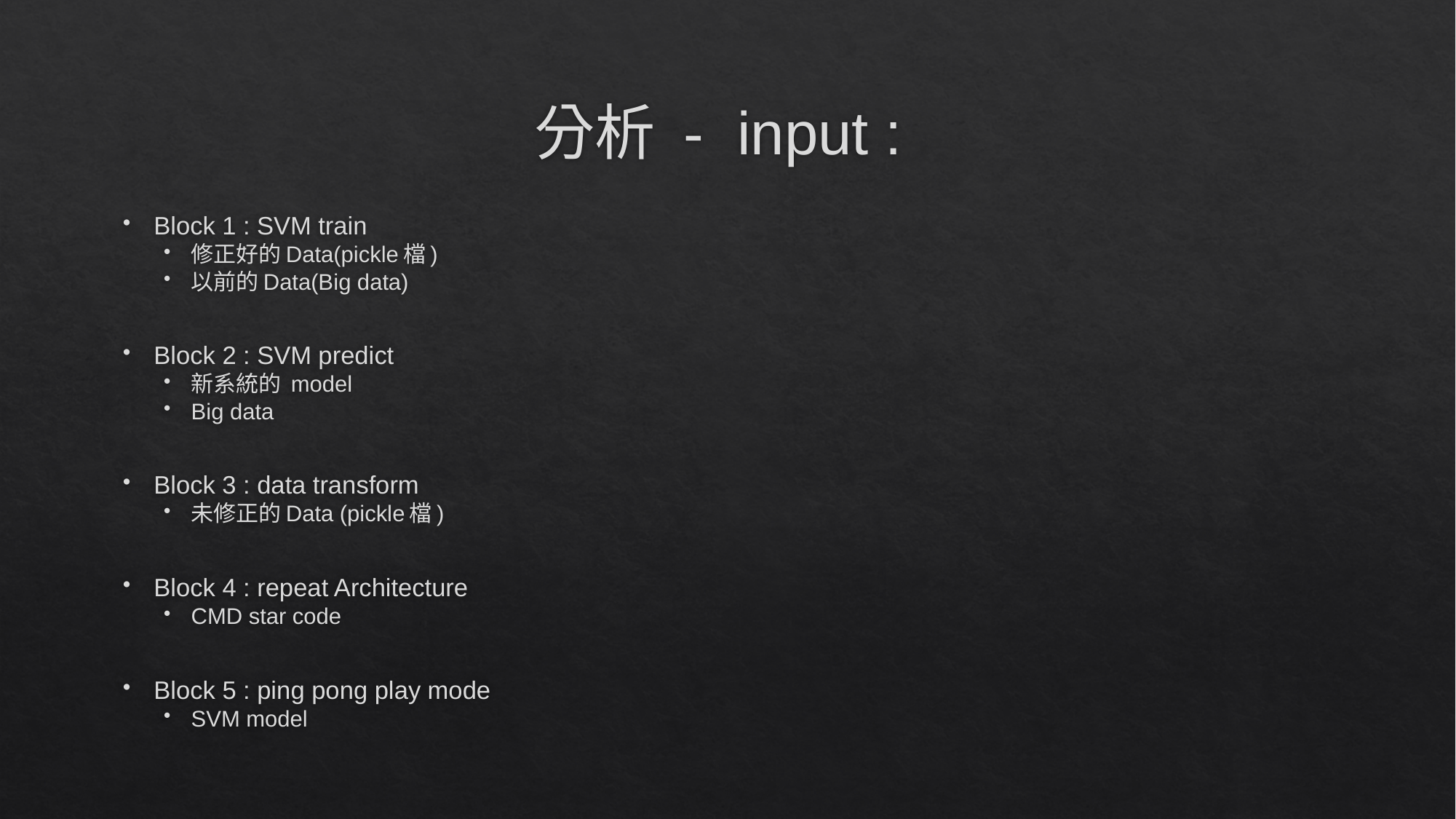

# 分析 -  input :
Block 1 : SVM train
修正好的Data(pickle檔)
以前的Data(Big data)

Block 2 : SVM predict
新系統的 model
Big data

Block 3 : data transform
未修正的Data (pickle檔)

Block 4 : repeat Architecture
CMD star code

Block 5 : ping pong play mode
SVM model